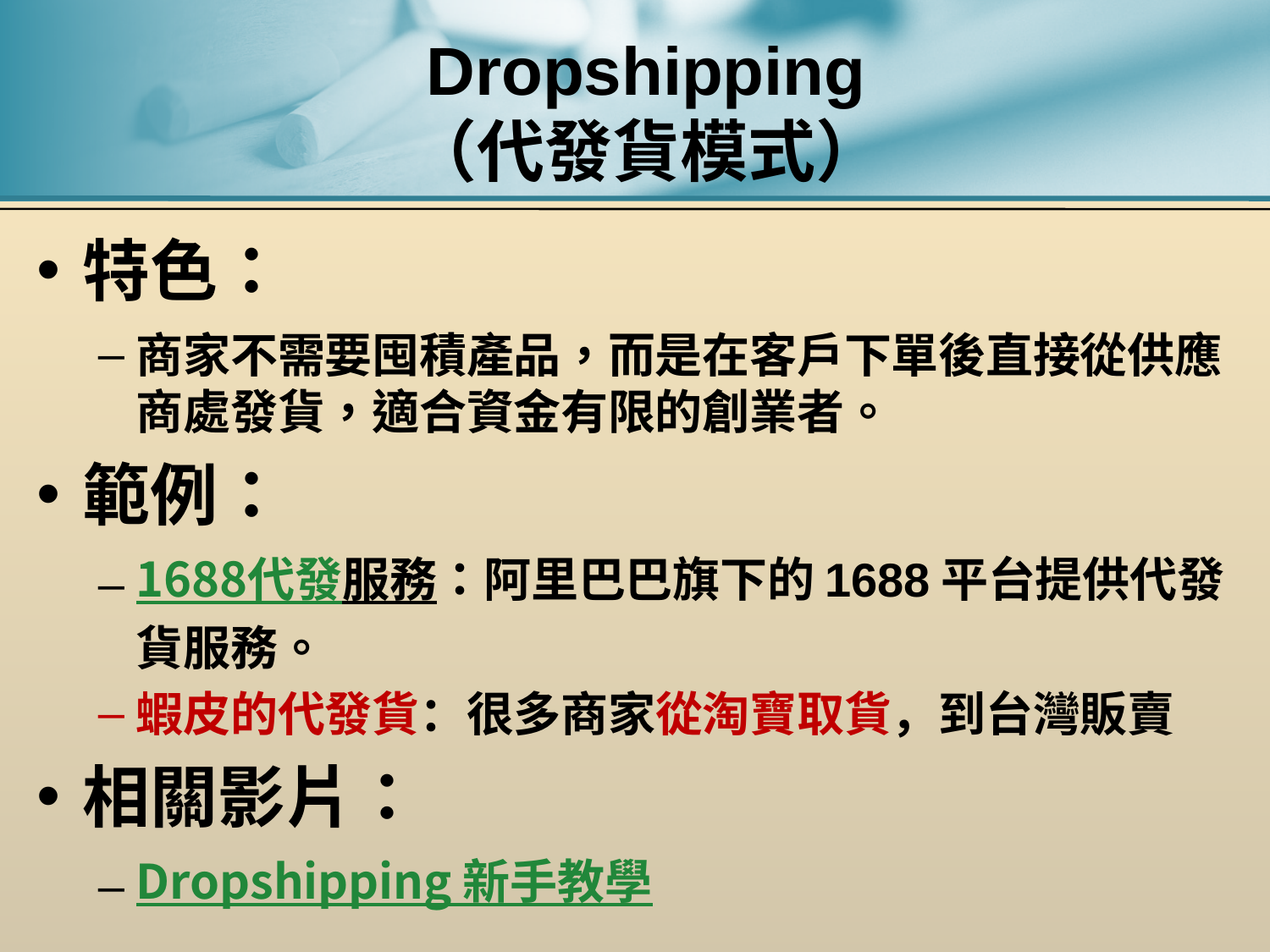

# Dropshipping （代發貨模式）
特色：
商家不需要囤積產品，而是在客戶下單後直接從供應商處發貨，適合資金有限的創業者。
範例：
1688代發服務：阿里巴巴旗下的1688平台提供代發貨服務。
蝦皮的代發貨：很多商家從淘寶取貨，到台灣販賣
相關影片：
Dropshipping 新手教學